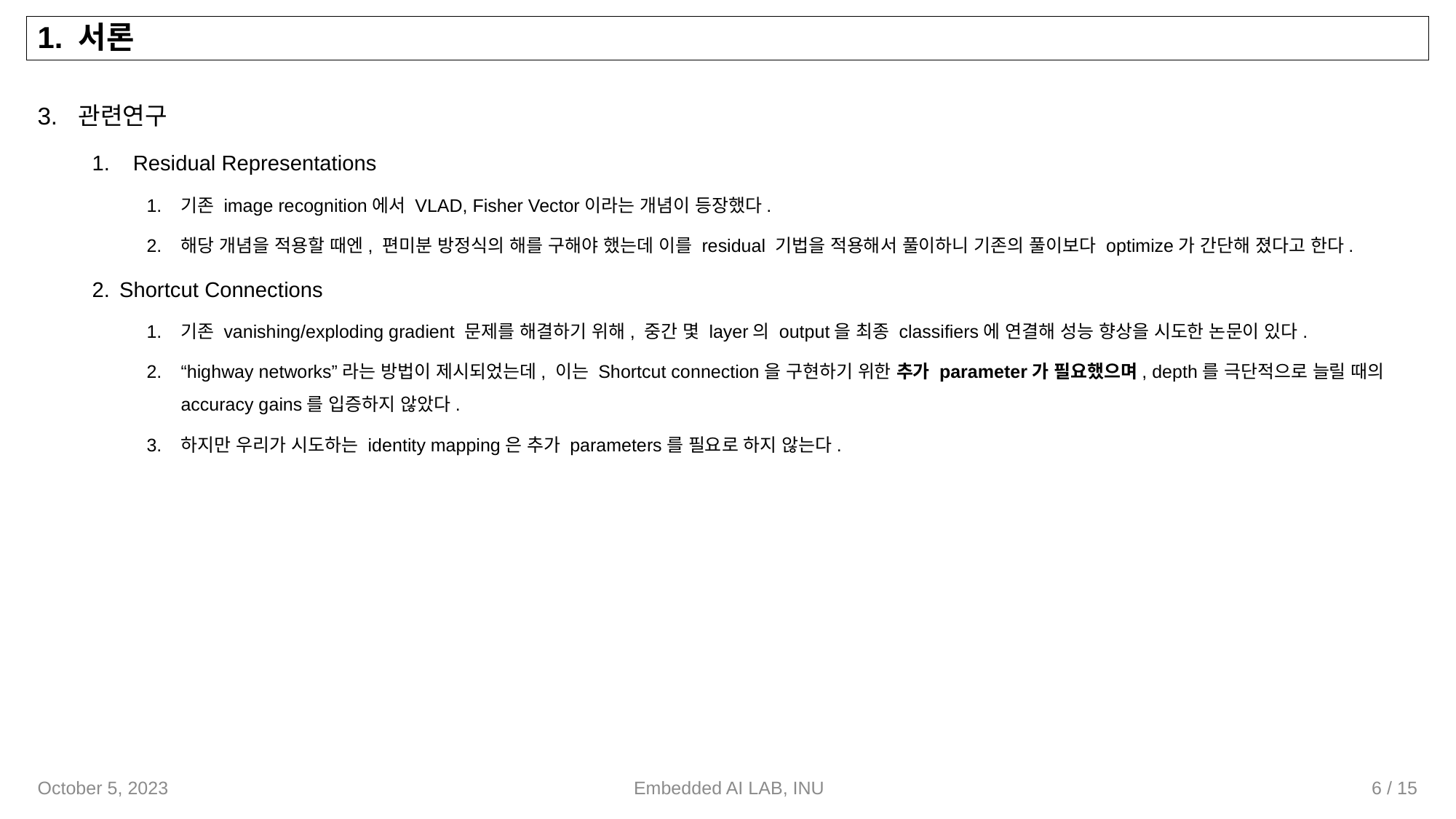

# 1. 서론
관련연구
Residual Representations
기존 image recognition에서 VLAD, Fisher Vector이라는 개념이 등장했다.
해당 개념을 적용할 때엔, 편미분 방정식의 해를 구해야 했는데 이를 residual 기법을 적용해서 풀이하니 기존의 풀이보다 optimize가 간단해 졌다고 한다.
Shortcut Connections
기존 vanishing/exploding gradient 문제를 해결하기 위해, 중간 몇 layer의 output을 최종 classifiers에 연결해 성능 향상을 시도한 논문이 있다.
“highway networks”라는 방법이 제시되었는데, 이는 Shortcut connection을 구현하기 위한 추가 parameter가 필요했으며, depth를 극단적으로 늘릴 때의 accuracy gains를 입증하지 않았다.
하지만 우리가 시도하는 identity mapping은 추가 parameters를 필요로 하지 않는다.

Embedded AI LAB, INU
6 / 15
October 5, 2023